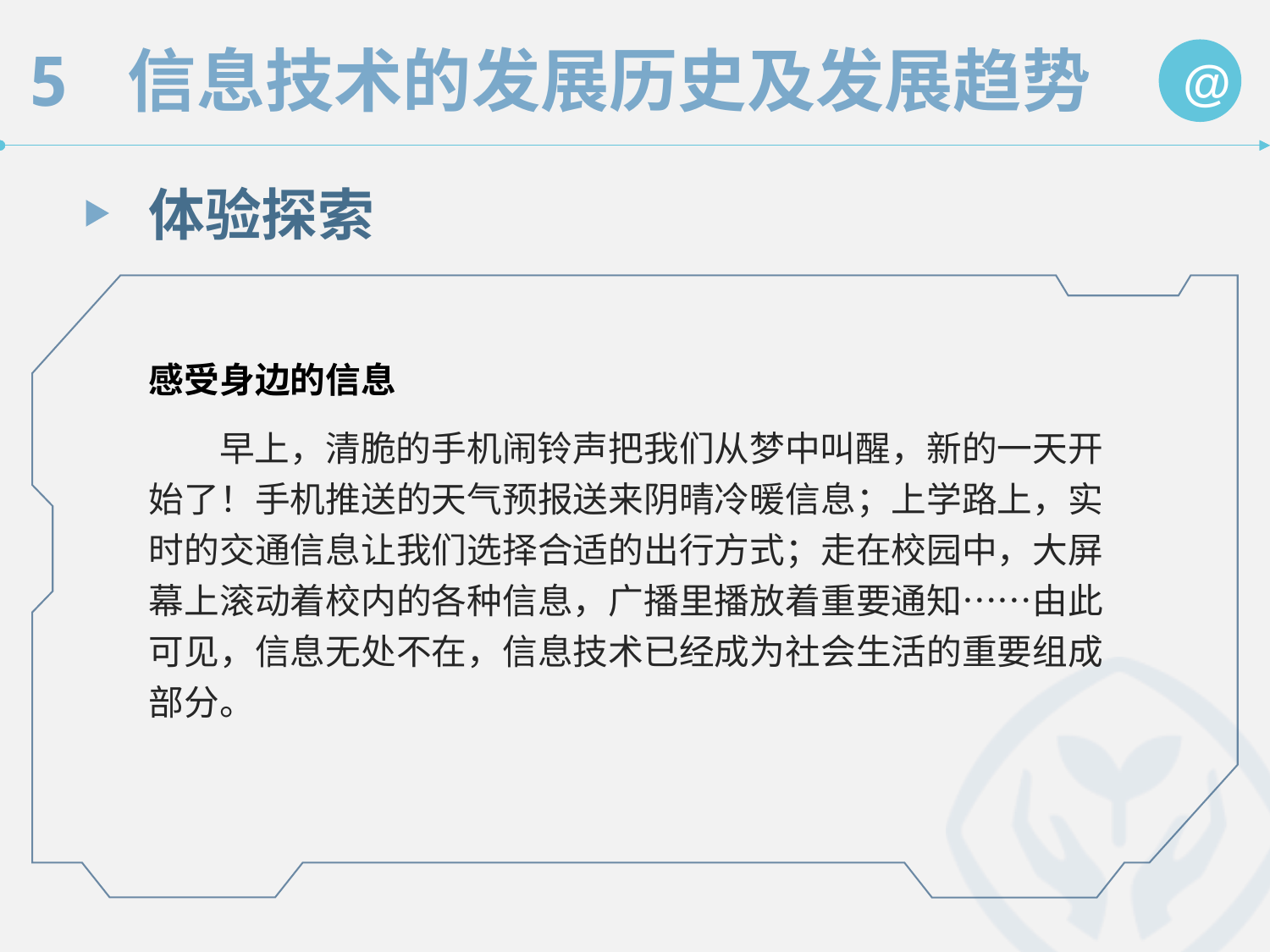

体验探索

感受身边的信息
　　早上，清脆的手机闹铃声把我们从梦中叫醒，新的一天开始了！手机推送的天气预报送来阴晴冷暖信息；上学路上，实时的交通信息让我们选择合适的出行方式；走在校园中，大屏幕上滚动着校内的各种信息，广播里播放着重要通知……由此可见，信息无处不在，信息技术已经成为社会生活的重要组成部分。